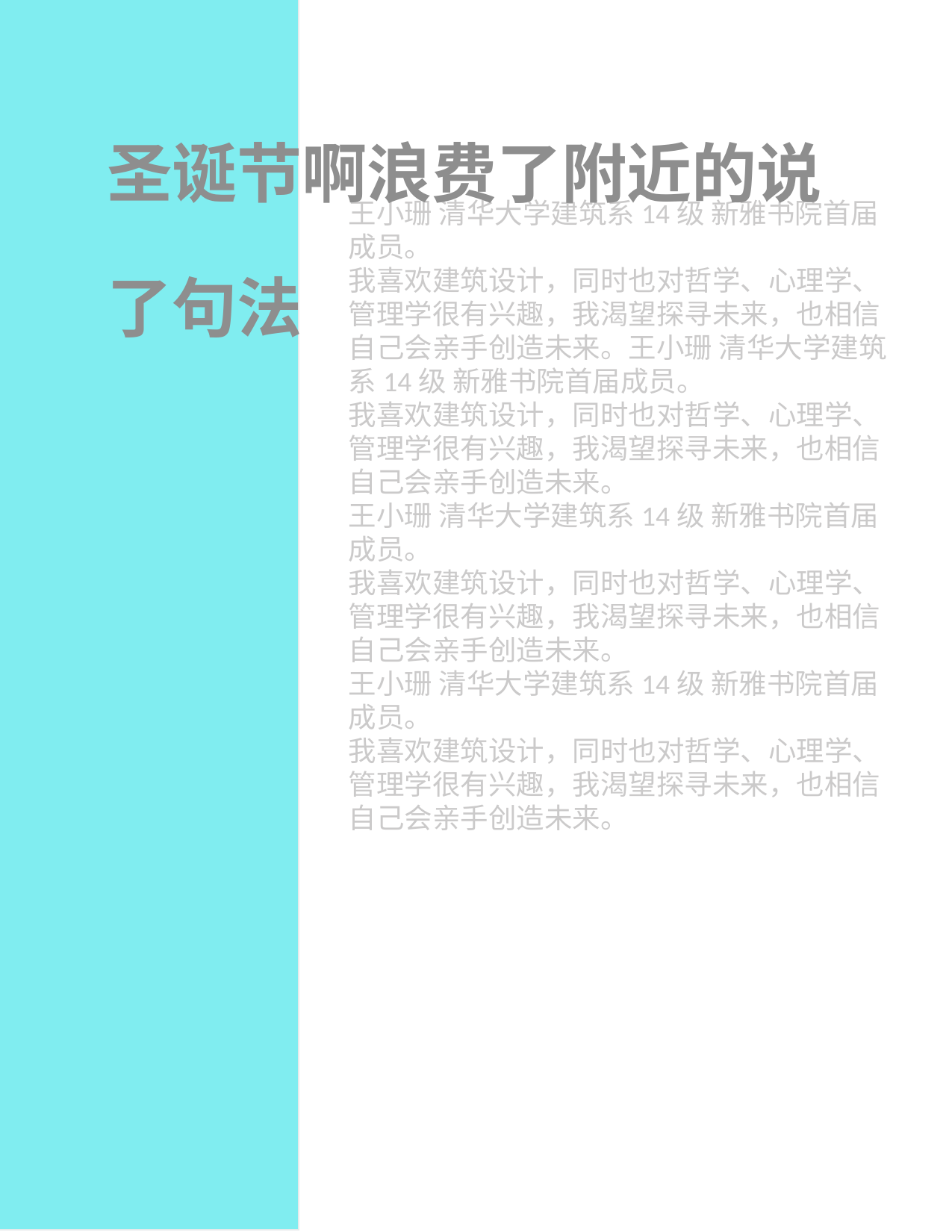

圣诞节啊浪费了附近的说了句法
王小珊 清华大学建筑系14级 新雅书院首届成员。
我喜欢建筑设计，同时也对哲学、心理学、管理学很有兴趣，我渴望探寻未来，也相信自己会亲手创造未来。王小珊 清华大学建筑系14级 新雅书院首届成员。
我喜欢建筑设计，同时也对哲学、心理学、管理学很有兴趣，我渴望探寻未来，也相信自己会亲手创造未来。
王小珊 清华大学建筑系14级 新雅书院首届成员。
我喜欢建筑设计，同时也对哲学、心理学、管理学很有兴趣，我渴望探寻未来，也相信自己会亲手创造未来。
王小珊 清华大学建筑系14级 新雅书院首届成员。
我喜欢建筑设计，同时也对哲学、心理学、管理学很有兴趣，我渴望探寻未来，也相信自己会亲手创造未来。